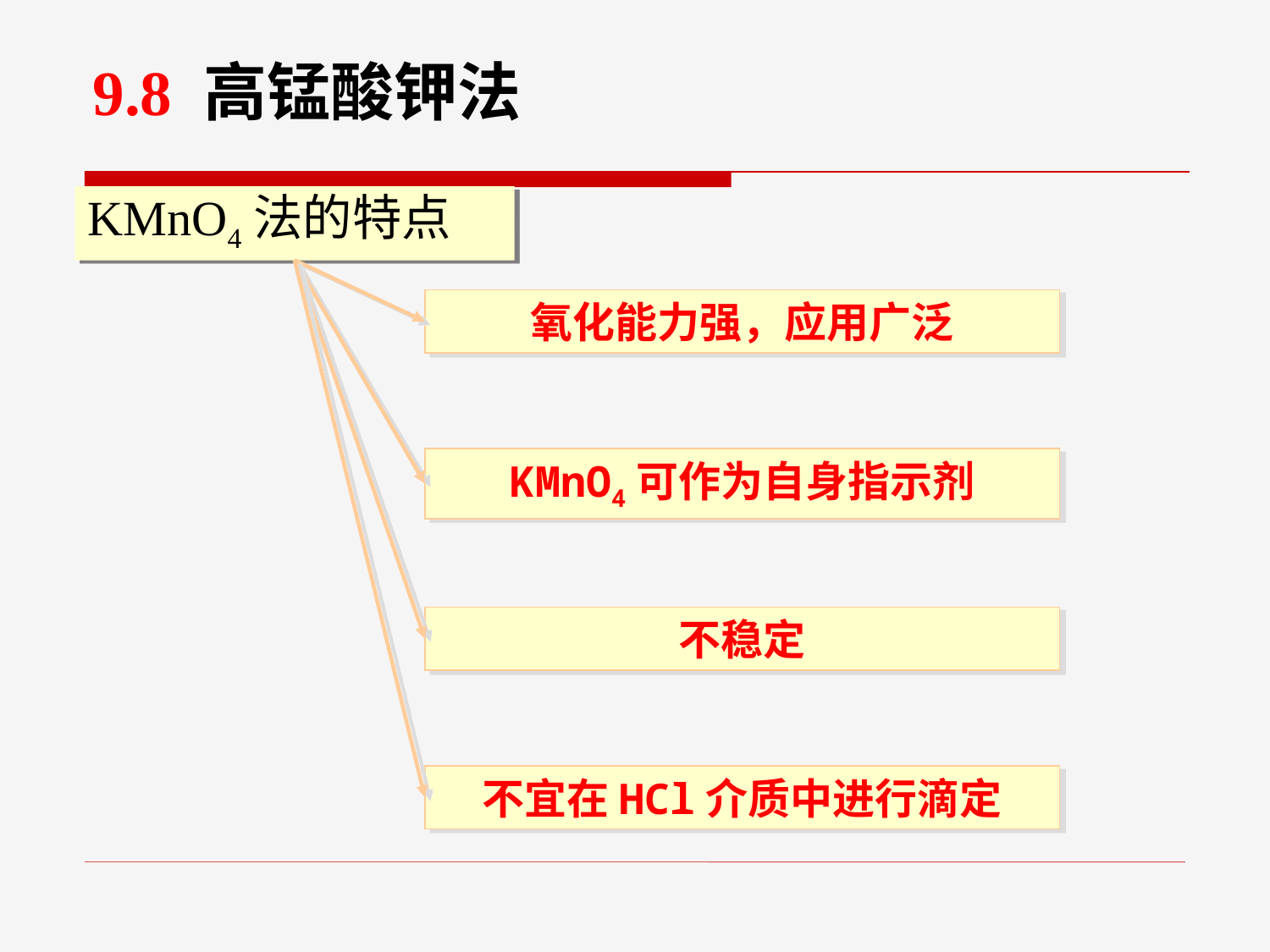

9.8 高锰酸钾法
# KMnO4法的特点
氧化能力强，应用广泛
KMnO4可作为自身指示剂
不稳定
不宜在HCl介质中进行滴定